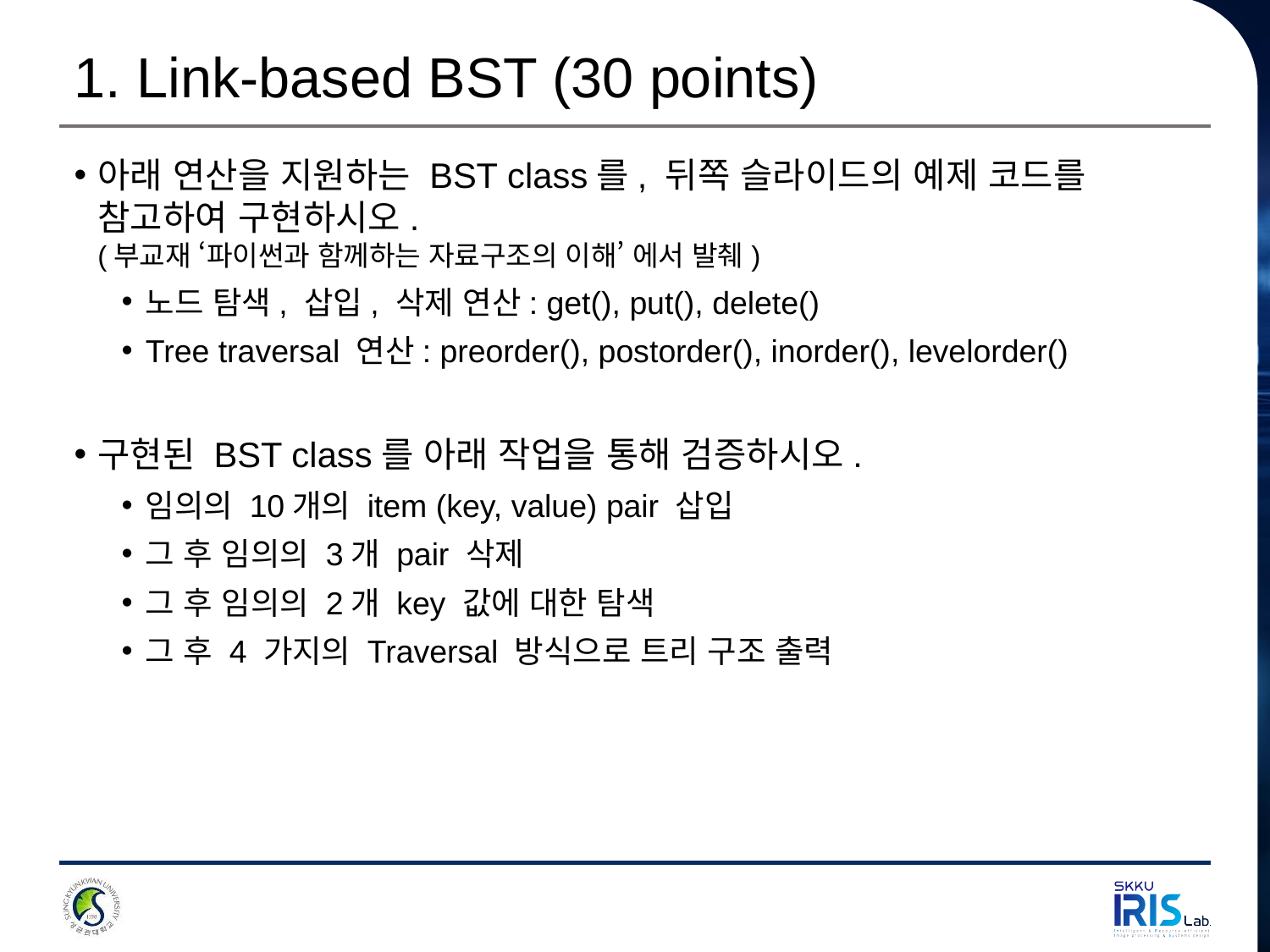

# 1. Link-based BST (30 points)
아래 연산을 지원하는 BST class를, 뒤쪽 슬라이드의 예제 코드를 참고하여 구현하시오.
(부교재 ‘파이썬과 함께하는 자료구조의 이해’ 에서 발췌)
노드 탐색, 삽입, 삭제 연산: get(), put(), delete()
Tree traversal 연산: preorder(), postorder(), inorder(), levelorder()

구현된 BST class를 아래 작업을 통해 검증하시오.
임의의 10개의 item (key, value) pair 삽입
그 후 임의의 3개 pair 삭제
그 후 임의의 2개 key 값에 대한 탐색
그 후 4 가지의 Traversal 방식으로 트리 구조 출력